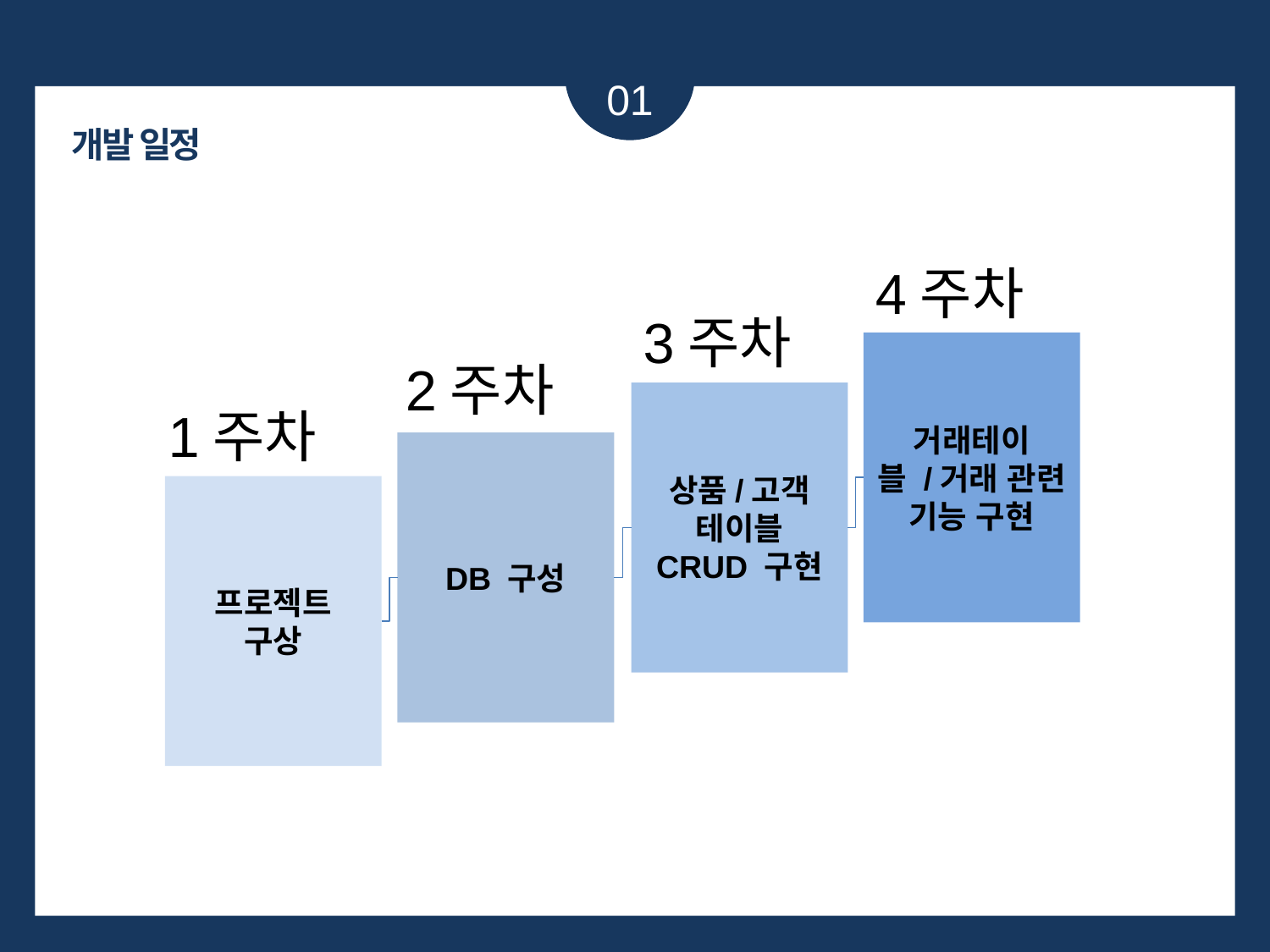

01

개발 일정
4주차
3주차
거래테이블 /거래 관련
기능 구현
2주차
상품/고객
테이블
CRUD 구현
1주차
DB 구성
프로젝트
구상